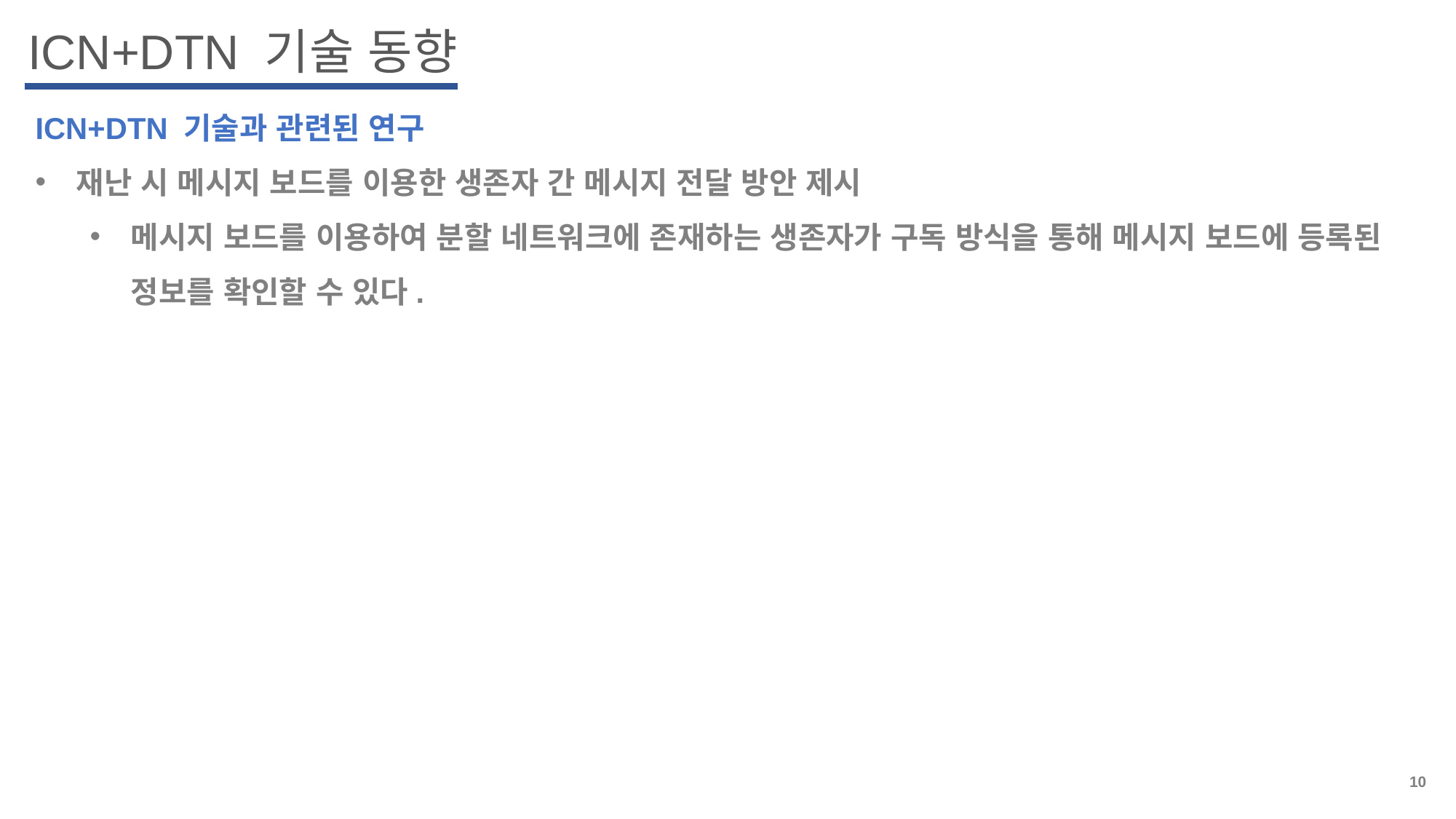

ICN+DTN 기술 동향
ICN+DTN 기술과 관련된 연구
재난 시 메시지 보드를 이용한 생존자 간 메시지 전달 방안 제시
메시지 보드를 이용하여 분할 네트워크에 존재하는 생존자가 구독 방식을 통해 메시지 보드에 등록된 정보를 확인할 수 있다.
10